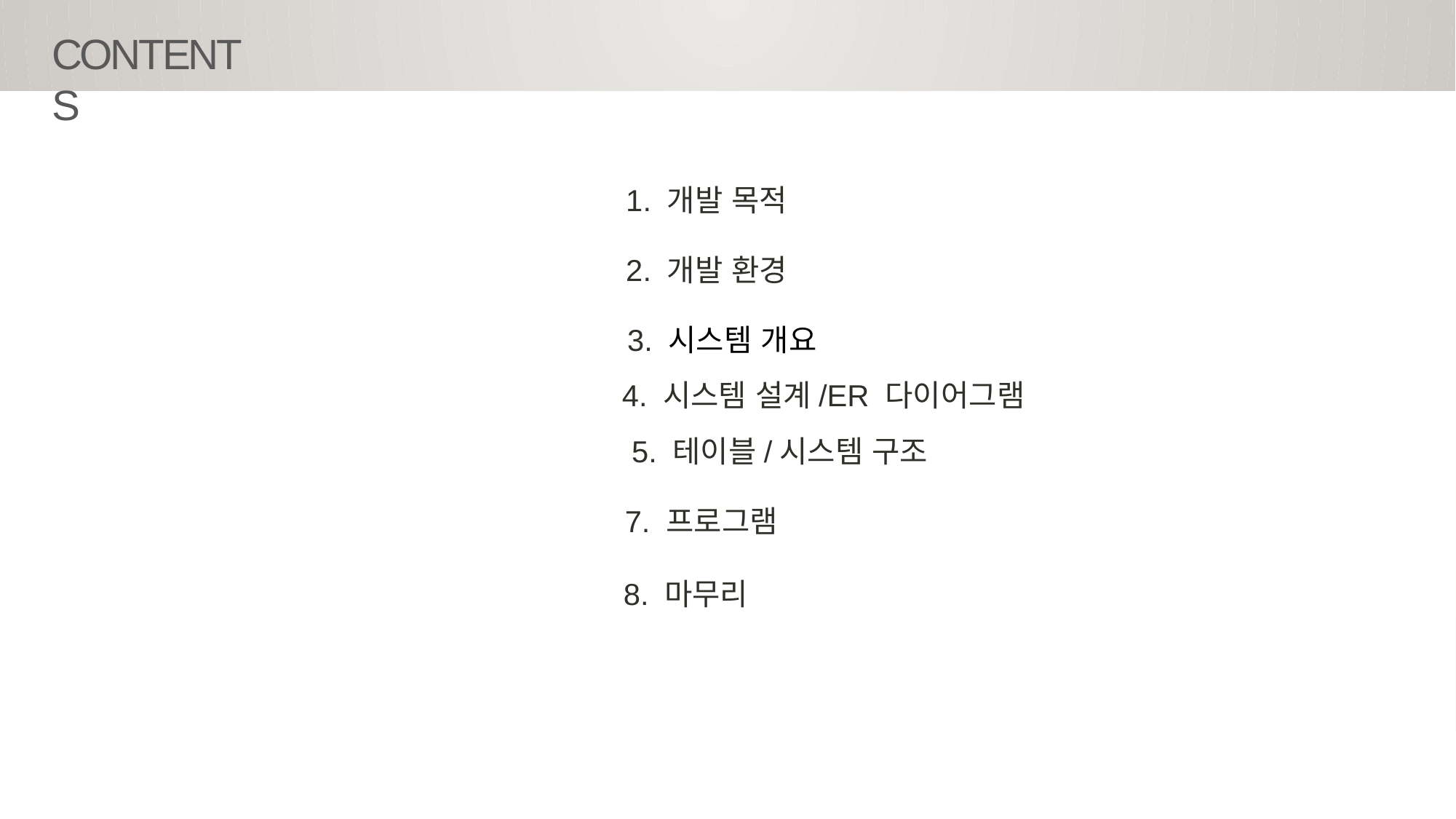

CONTENTS

1. 개발 목적
2. 개발 환경
3. 시스템 개요
5. 테이블/시스템 구조
7. 프로그램
8. 마무리
4. 시스템 설계/ER 다이어그램